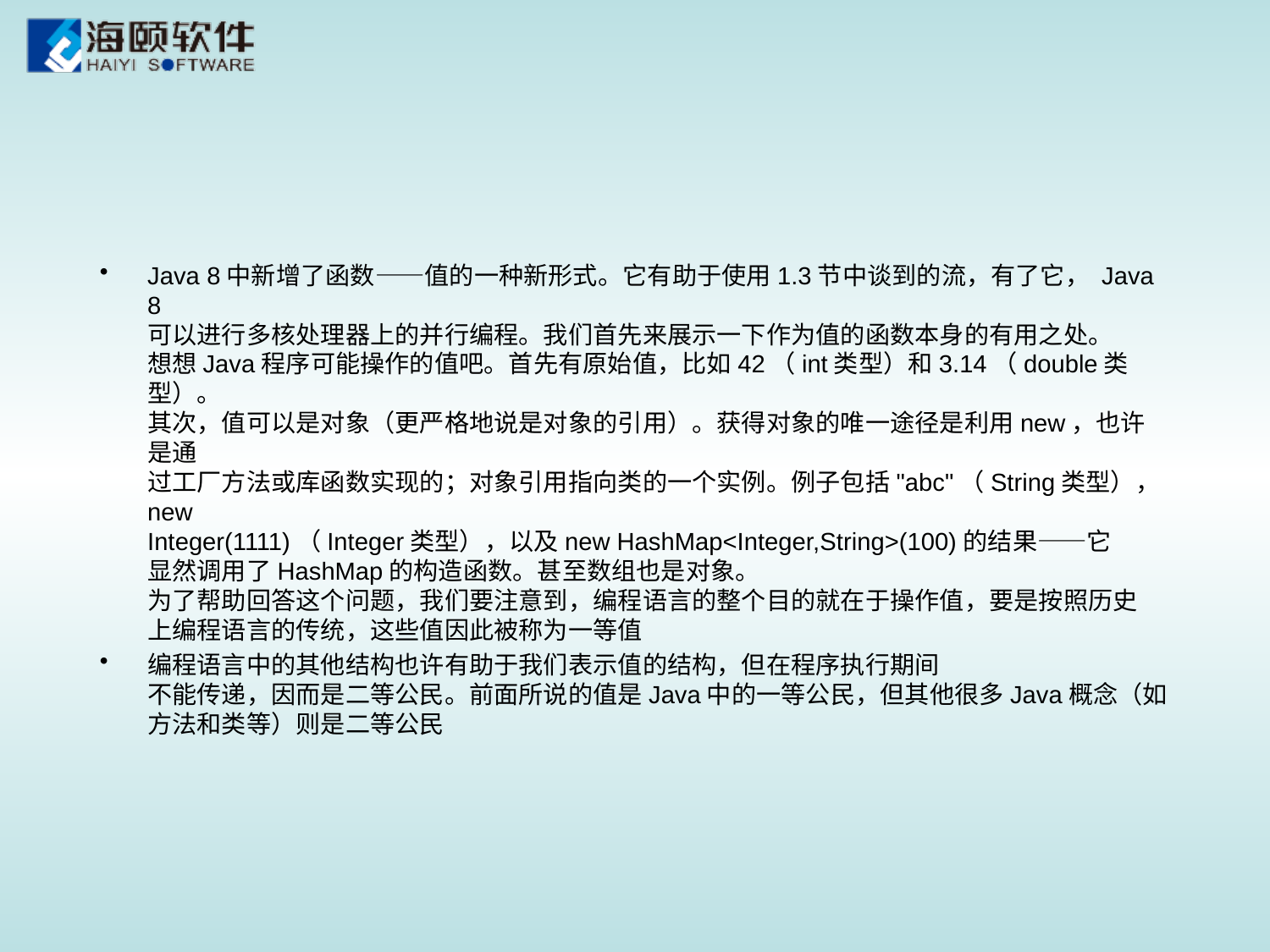

#
Java 8中新增了函数——值的一种新形式。它有助于使用1.3节中谈到的流，有了它， Java 8
可以进行多核处理器上的并行编程。我们首先来展示一下作为值的函数本身的有用之处。
想想Java程序可能操作的值吧。首先有原始值，比如42（int类型）和3.14（double类型）。
其次，值可以是对象（更严格地说是对象的引用）。获得对象的唯一途径是利用new，也许是通
过工厂方法或库函数实现的；对象引用指向类的一个实例。例子包括"abc"（String类型）， new
Integer(1111)（Integer类型），以及new HashMap<Integer,String>(100)的结果——它
显然调用了HashMap的构造函数。甚至数组也是对象。
为了帮助回答这个问题，我们要注意到，编程语言的整个目的就在于操作值，要是按照历史
上编程语言的传统，这些值因此被称为一等值
编程语言中的其他结构也许有助于我们表示值的结构，但在程序执行期间
不能传递，因而是二等公民。前面所说的值是Java中的一等公民，但其他很多Java概念（如方法和类等）则是二等公民